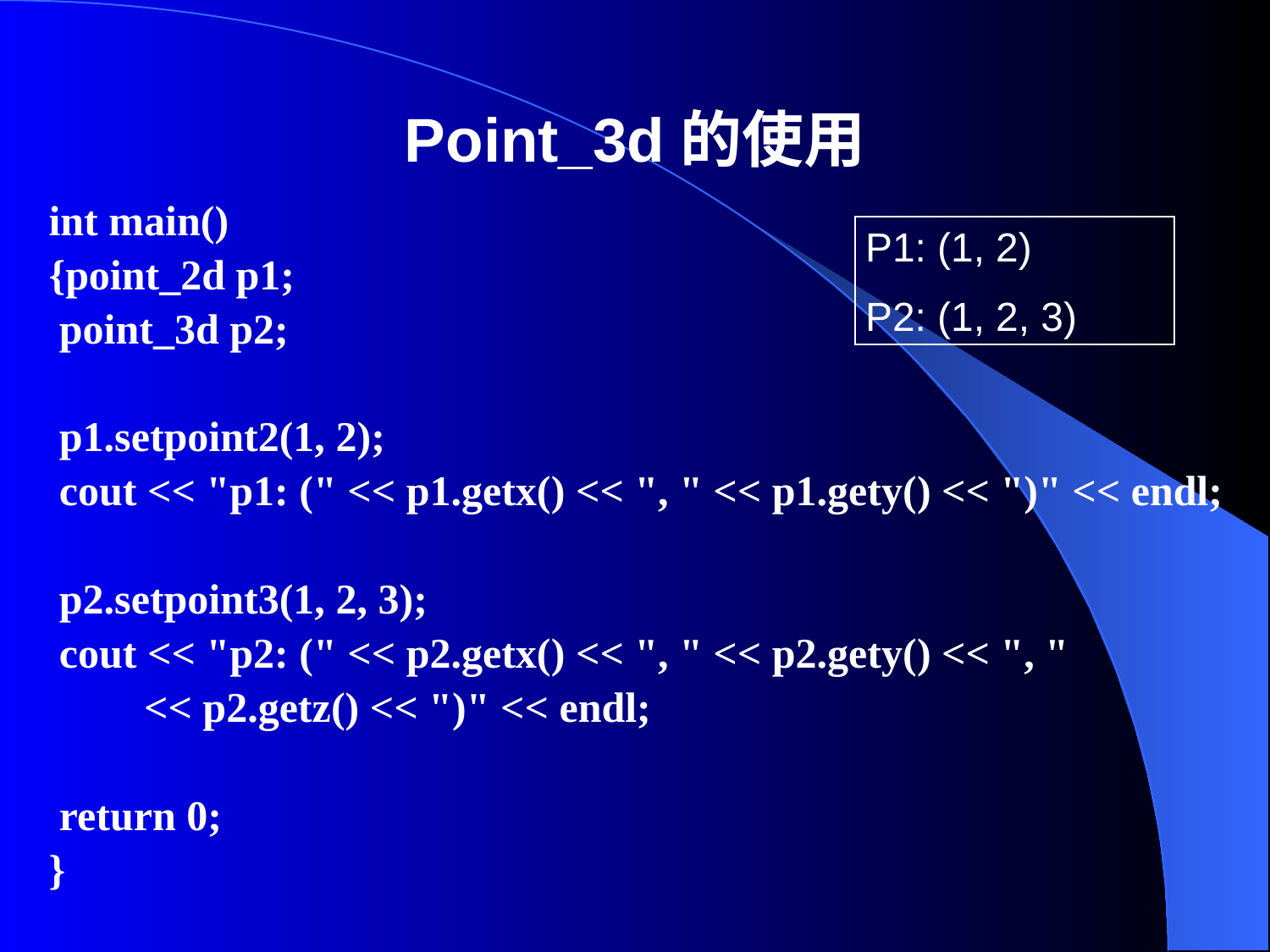

# Point_3d的使用
int main()
{point_2d p1;
 point_3d p2;

 p1.setpoint2(1, 2);
 cout << "p1: (" << p1.getx() << ", " << p1.gety() << ")" << endl;

 p2.setpoint3(1, 2, 3);
 cout << "p2: (" << p2.getx() << ", " << p2.gety() << ", "
         << p2.getz() << ")" << endl;

 return 0;
}
P1: (1, 2)
P2: (1, 2, 3)